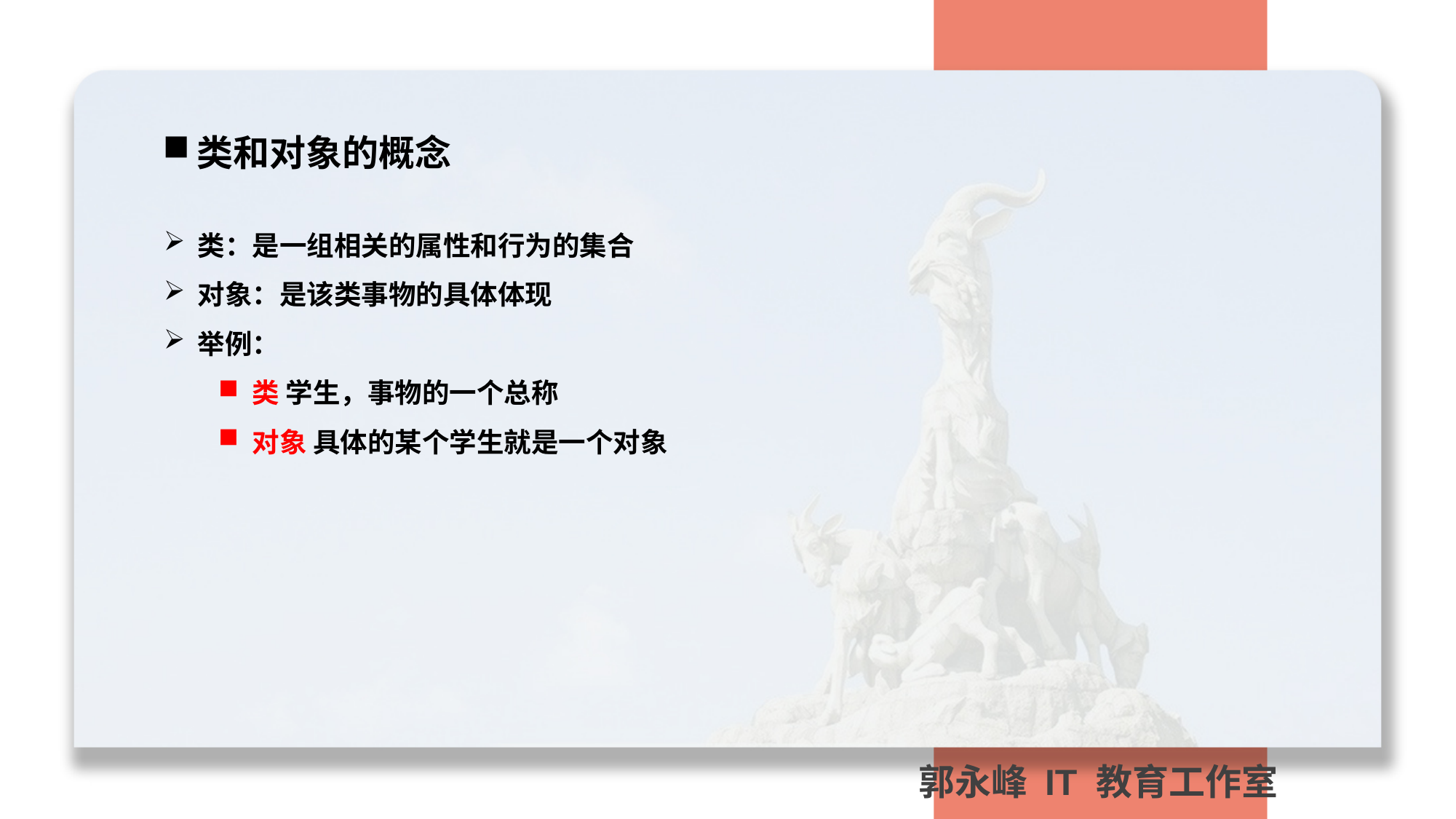

类和对象的概念
类：是一组相关的属性和行为的集合
对象：是该类事物的具体体现
举例：
类 学生，事物的一个总称
对象 具体的某个学生就是一个对象